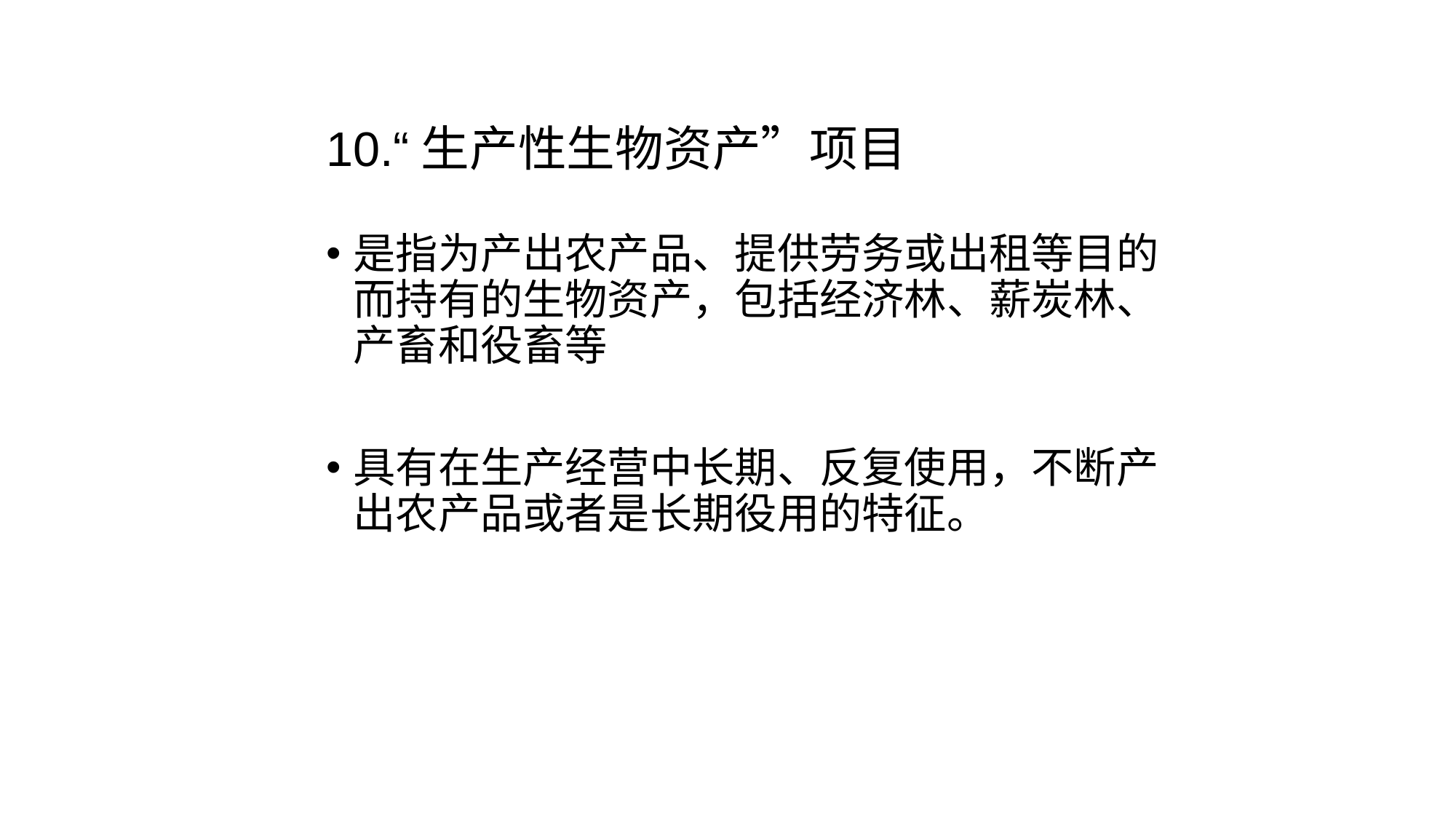

# 10.“生产性生物资产”项目
是指为产出农产品、提供劳务或出租等目的而持有的生物资产，包括经济林、薪炭林、产畜和役畜等

具有在生产经营中长期、反复使用，不断产出农产品或者是长期役用的特征。